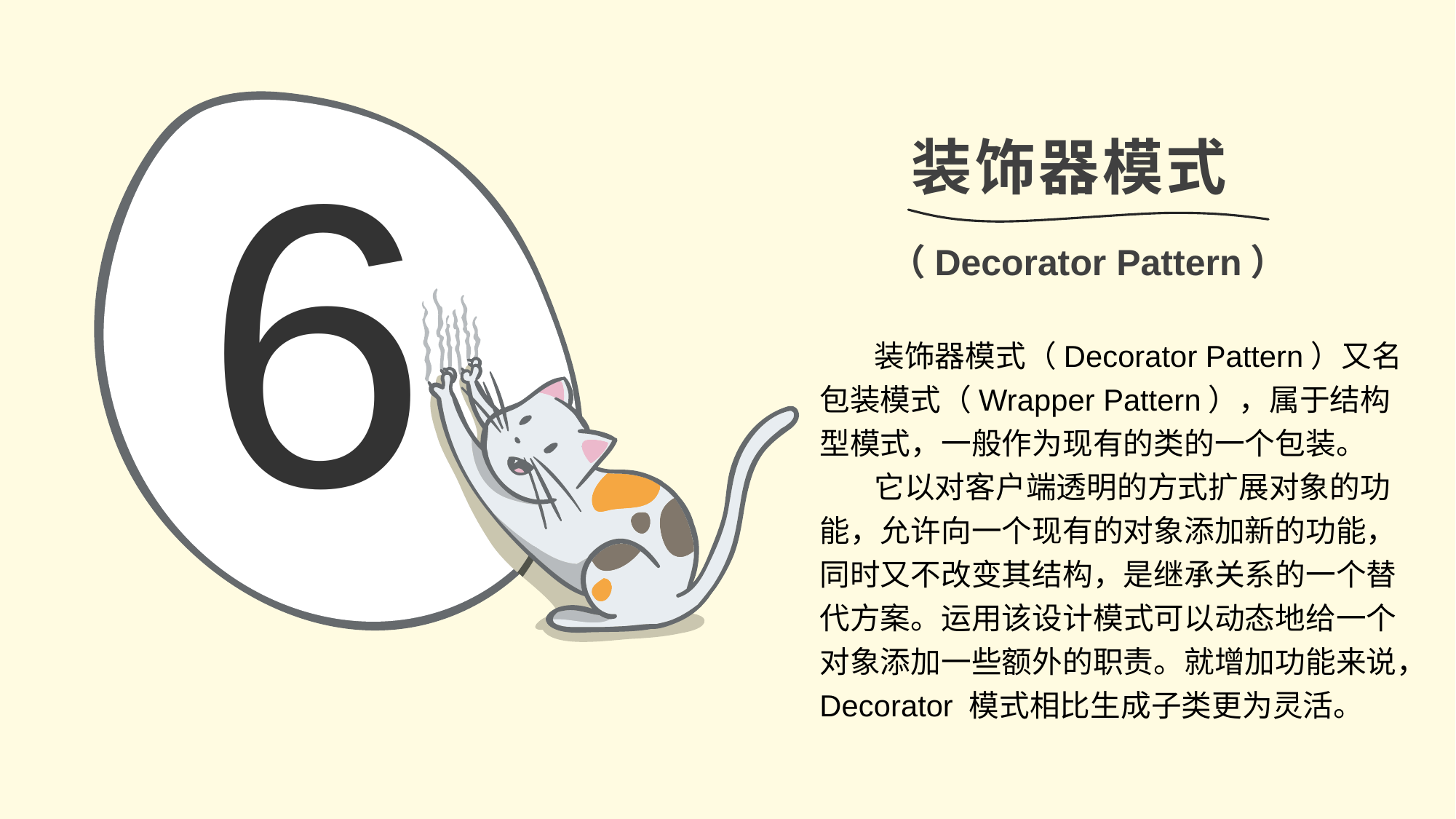

6

装饰器模式

（Decorator Pattern）

装饰器模式（Decorator Pattern）又名包装模式（Wrapper Pattern），属于结构型模式，一般作为现有的类的一个包装。
它以对客户端透明的方式扩展对象的功能，允许向一个现有的对象添加新的功能，同时又不改变其结构，是继承关系的一个替代方案。运用该设计模式可以动态地给一个对象添加一些额外的职责。就增加功能来说，Decorator 模式相比生成子类更为灵活。